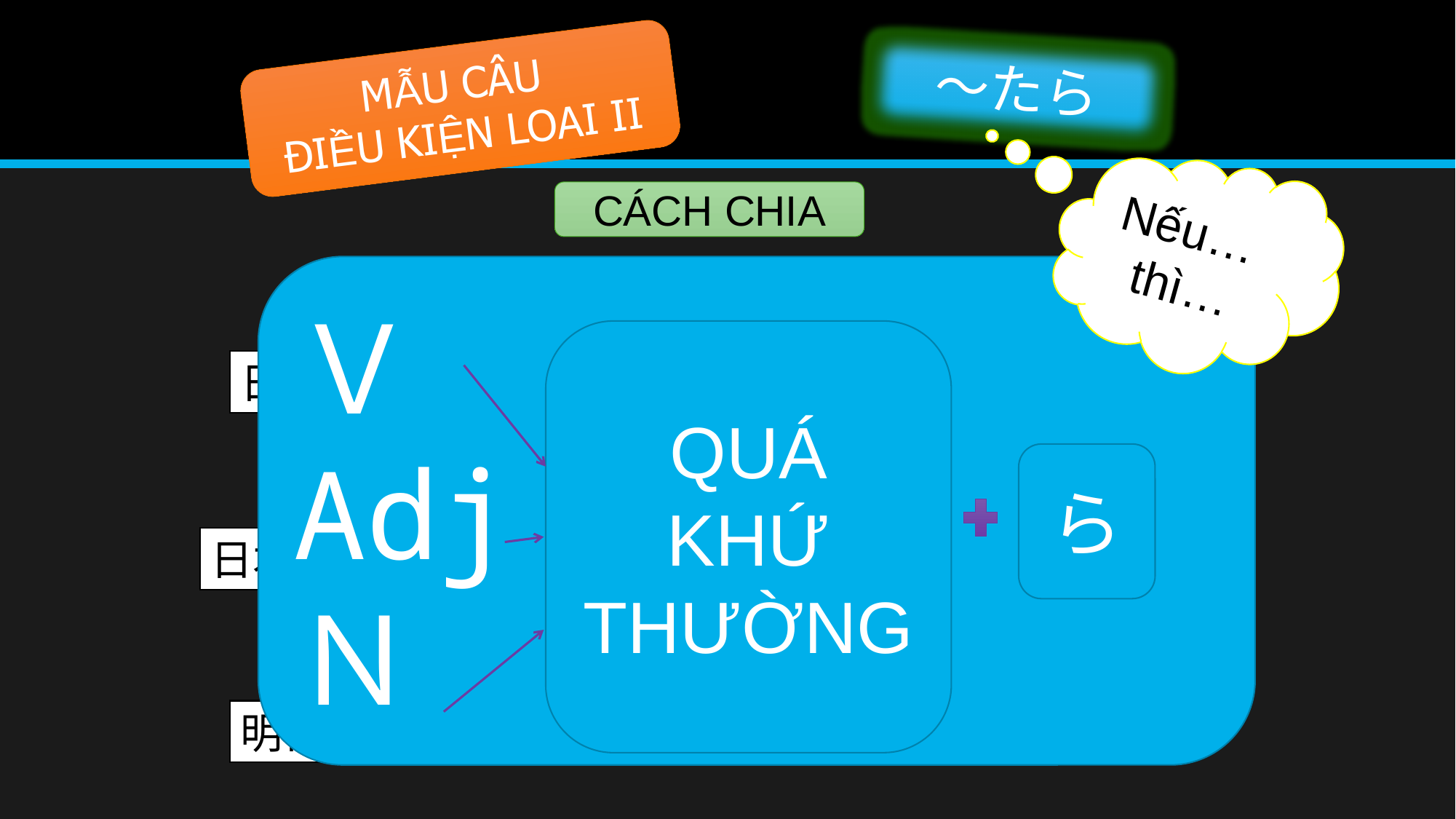

～たら
MẪU CÂU
ĐIỀU KIỆN LOAI II
Nếu…
thì…
CÁCH CHIA
Ｖ
Adj
Ｎ
Nếu không hiểu tiếng Nhật thì gay lắm.
QUÁ
KHỨ
THƯỜNG
日本語が　わからないと、こまります。

ら
Nếu không hiểu tiếng Nhật thì hãy hỏi thầy giáo.

日本語がわからなかったら、先生に　聞いてください。
Nếu mai trời mưa thì tôi sẽ không đi đâu cả.
明日　雨がふったら、どこも　行きません。